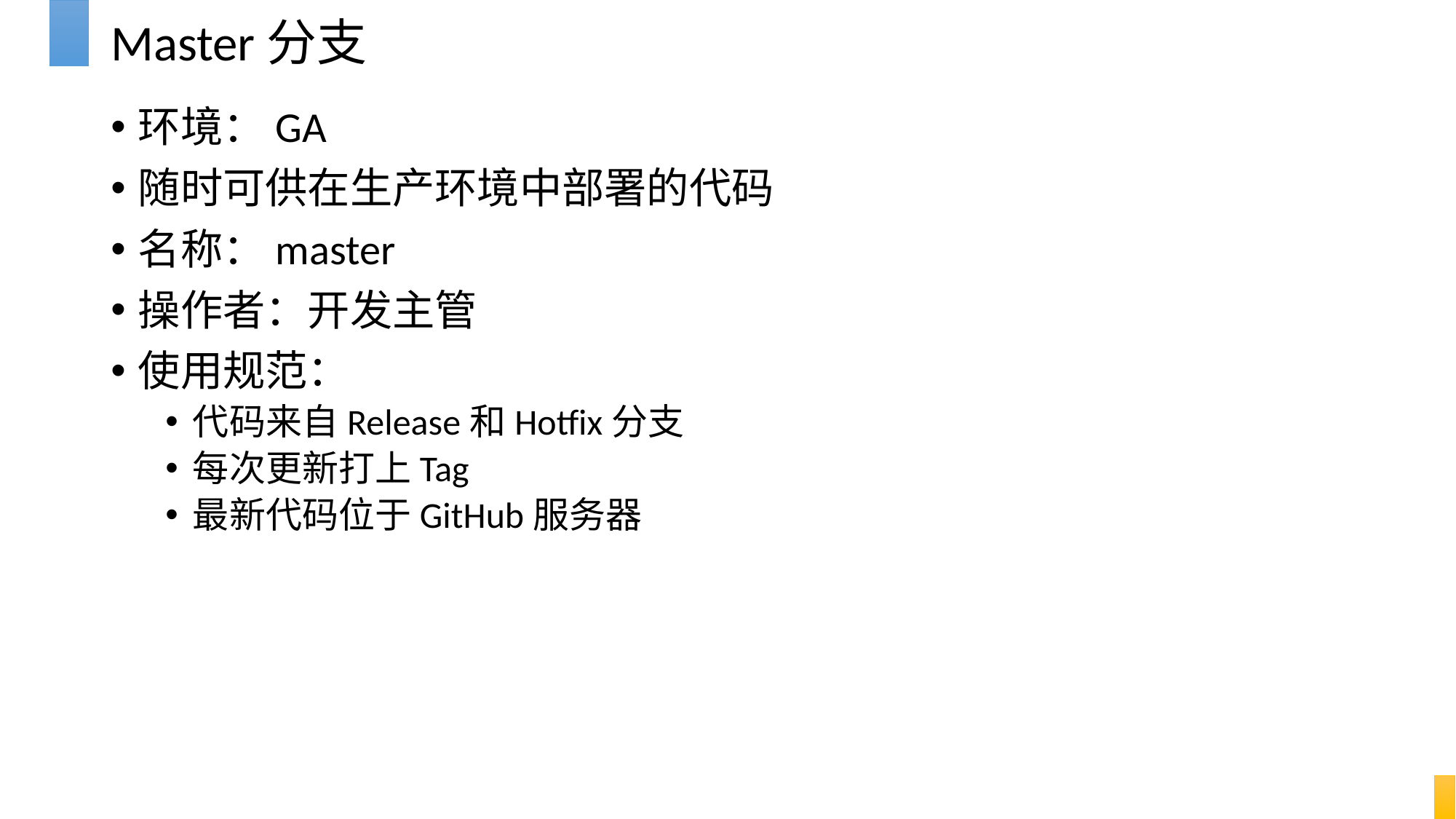

# Master分支
环境：GA
随时可供在生产环境中部署的代码
名称：master
操作者：开发主管
使用规范：
代码来自Release和Hotfix分支
每次更新打上Tag
最新代码位于GitHub服务器